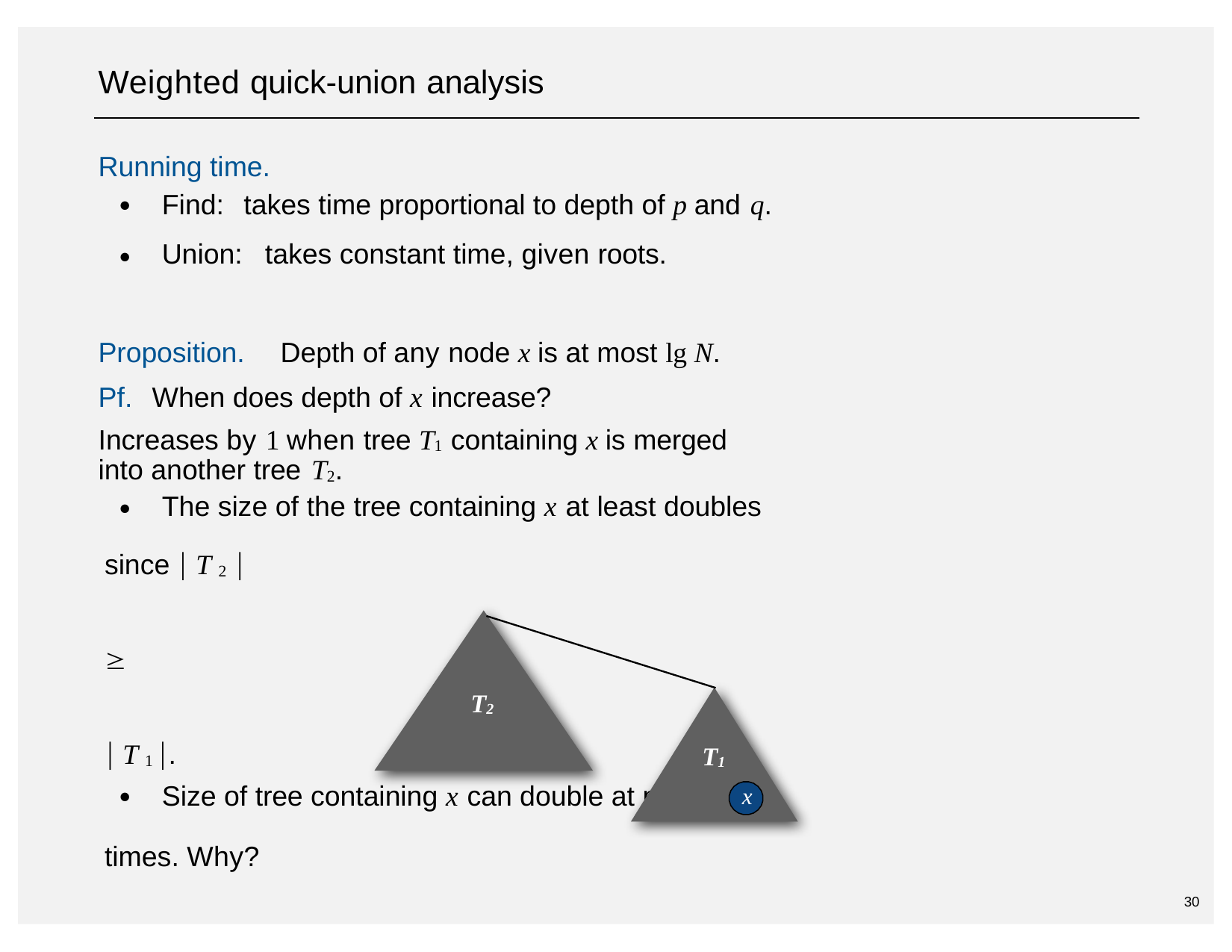

# Weighted quick-union analysis
Running time.
・Find:	takes time proportional to depth of p and q.
・Union:	takes constant time, given roots.
Proposition.	Depth of any node x is at most lg N.  Pf.	When does depth of x increase?
Increases by 1 when tree T1  containing x is merged into another tree T2.
・The size of the tree containing x at least doubles since | T 2 |	≥	| T 1 |.
・Size of tree containing x can double at most lg N times. Why?

T2

T1
x

30